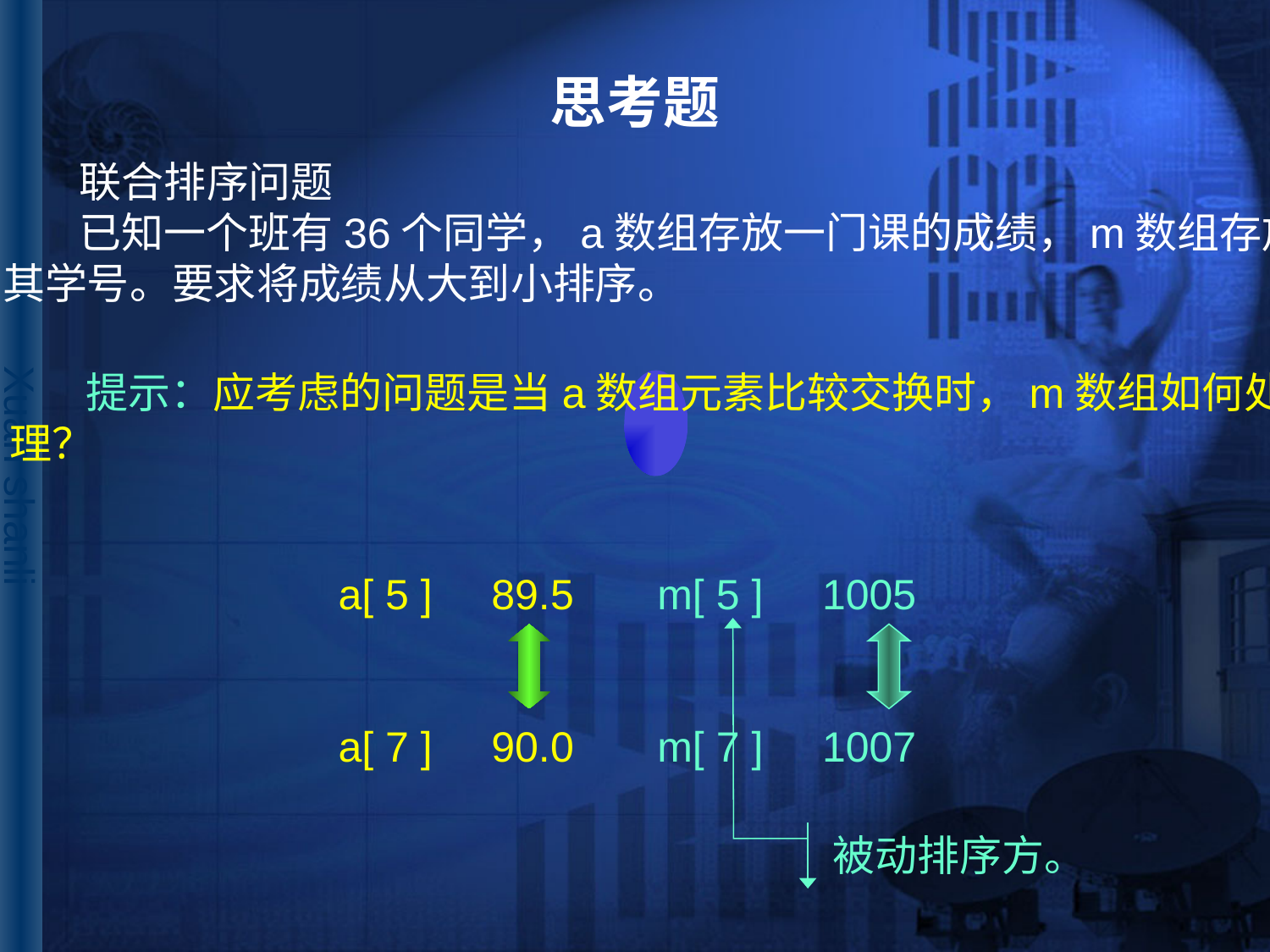

# 思考题
       联合排序问题
       已知一个班有36个同学，a数组存放一门课的成绩，m数组存放
其学号。要求将成绩从大到小排序。
       提示：应考虑的问题是当a数组元素比较交换时，m数组如何处
理？
a[ 5 ]     89.5       m[ 5 ]     1005

a[ 7 ]     90.0       m[ 7 ]     1007

被动排序方。